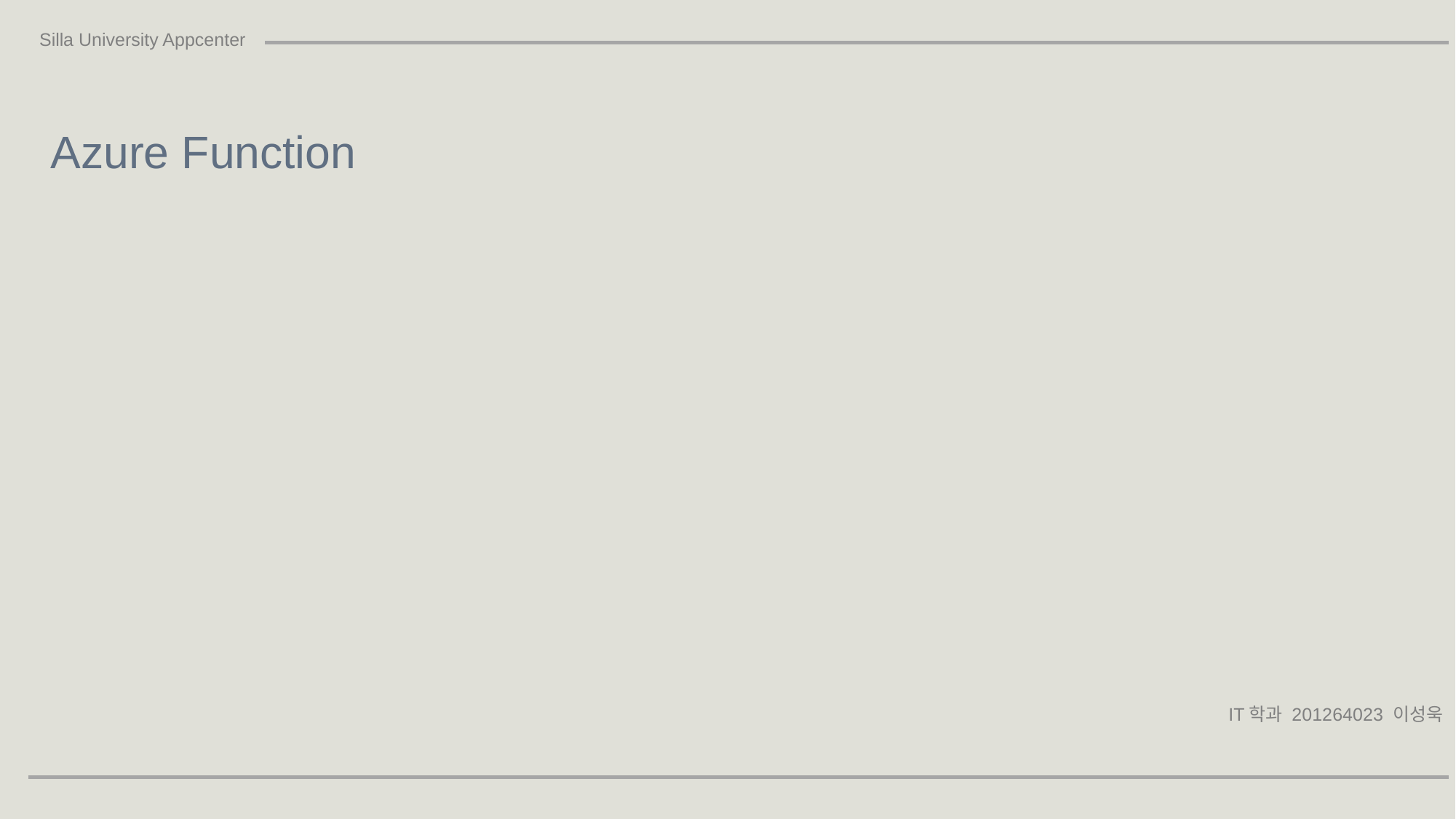

Silla University Appcenter
# Azure Function
 IT학과 201264023 이성욱